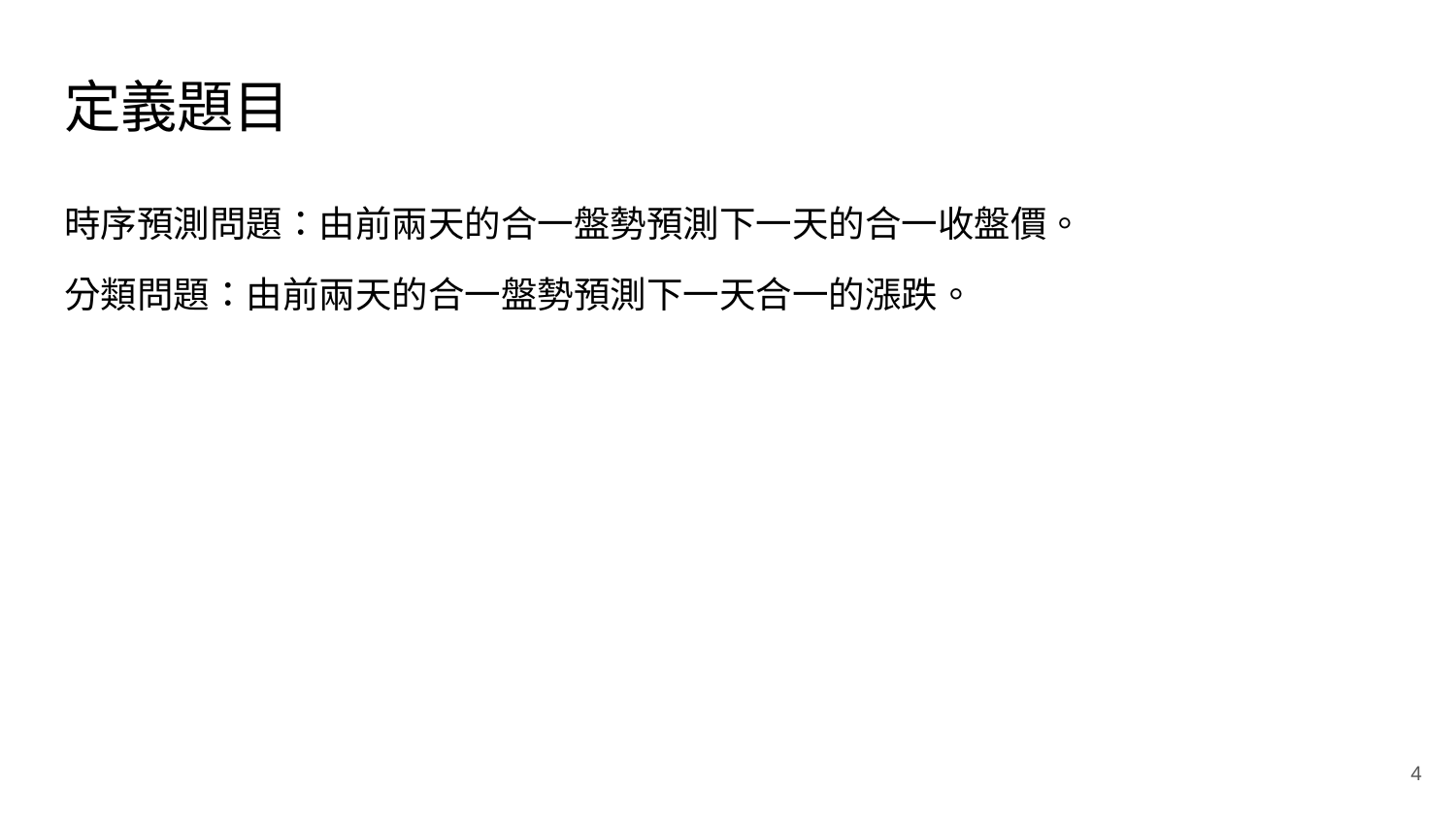

# 定義題目
時序預測問題：由前兩天的合一盤勢預測下一天的合一收盤價。
分類問題：由前兩天的合一盤勢預測下一天合一的漲跌。
4